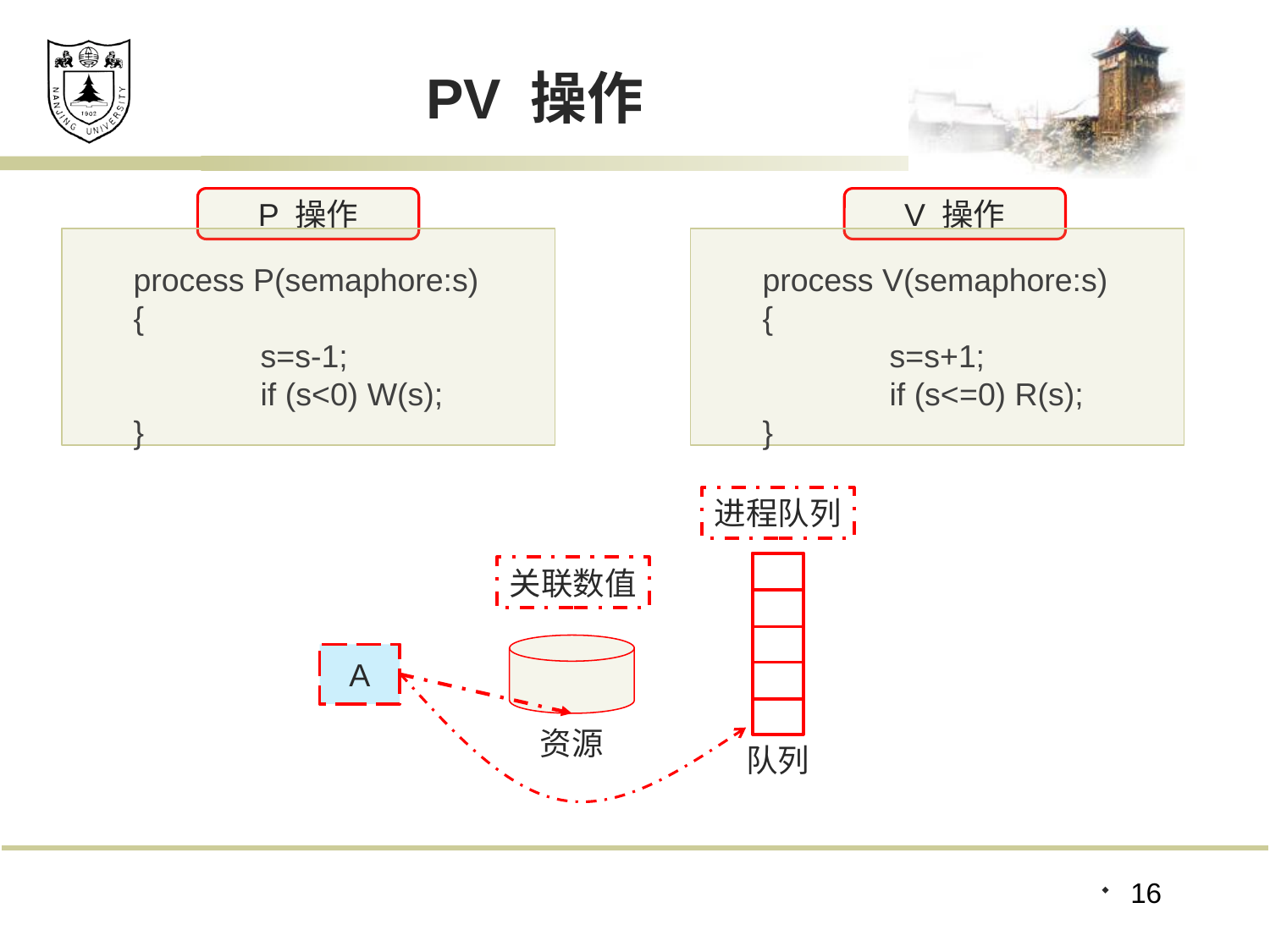

# PV 操作
P 操作
V 操作

process P(semaphore:s){
	s=s-1;
	if (s<0) W(s);
}
process V(semaphore:s){
	s=s+1;
	if (s<=0) R(s);
}
进程队列

关联数值

A

资源
队列
16